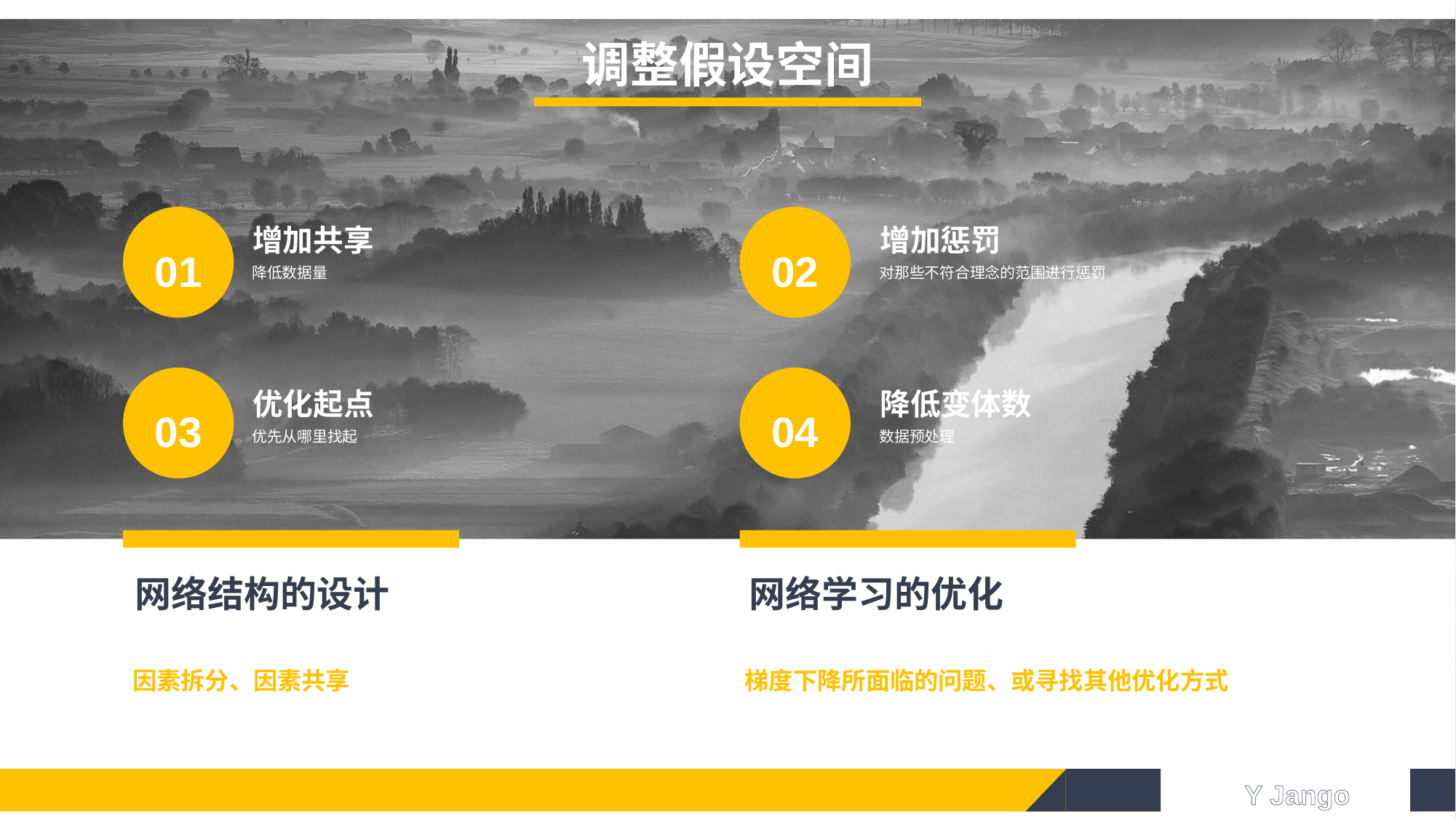

调整假设空间
增加共享
增加惩罚
01
02
降低数据量
对那些不符合理念的范围进行惩罚
03
04
优化起点
降低变体数
优先从哪里找起
数据预处理

网络结构的设计
网络学习的优化
因素拆分、因素共享
梯度下降所面临的问题、或寻找其他优化方式
Y Jango